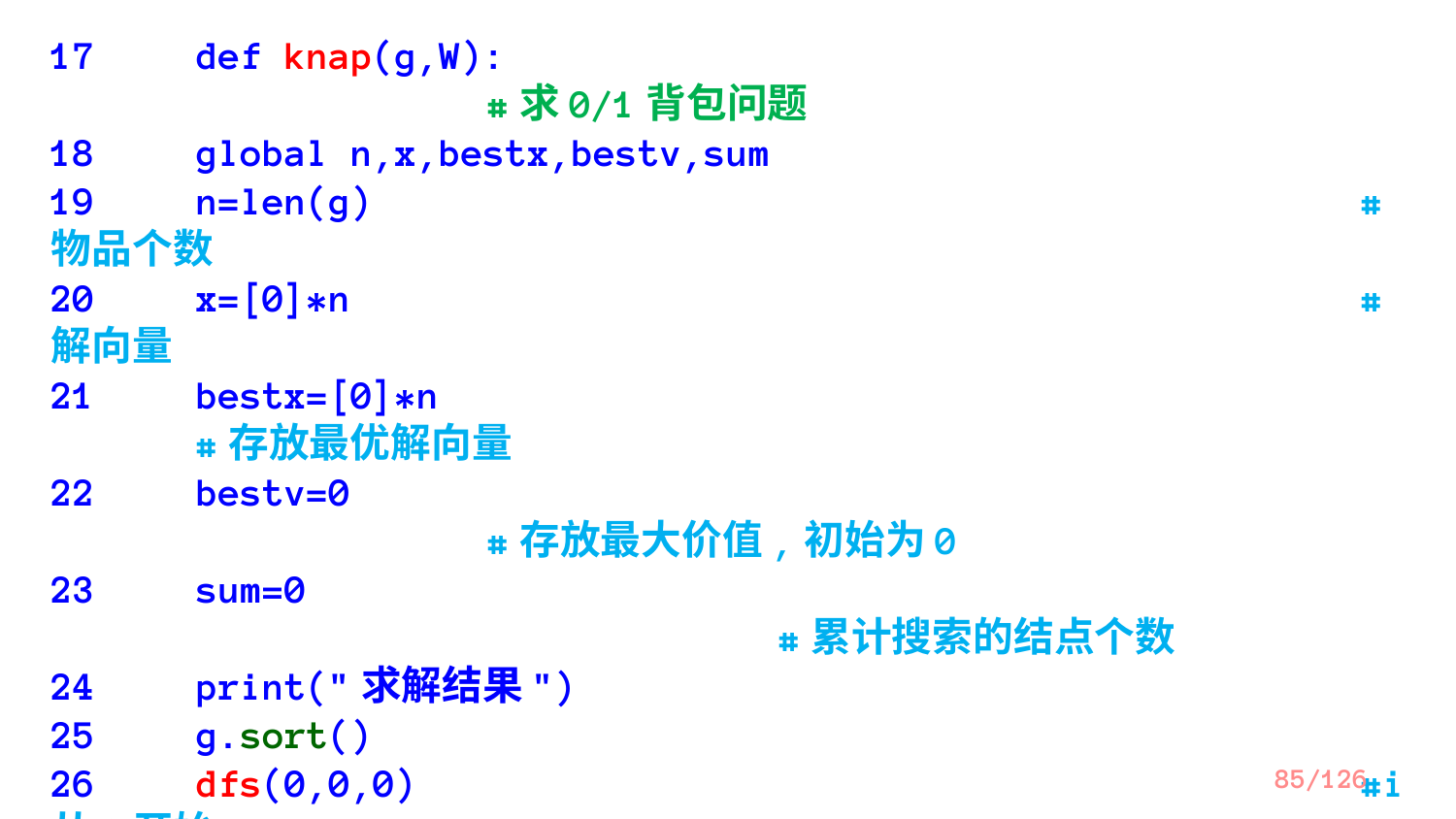

17	def knap(g,W):			    						#求0/1背包问题
18  	global n,x,bestx,bestv,sum
19  	n=len(g)                    				#物品个数
20  	x=[0]*n                     				#解向量
21  	bestx=[0]*n					      			#存放最优解向量
22  	bestv=0 						    				#存放最大价值,初始为0
23  	sum=0													#累计搜索的结点个数
24  	print("求解结果")
25  	g.sort()
26  	dfs(0,0,0)				             		#i从0开始
27  	for i in range(0,n):
28   		if bestx[i]==1:print("  选取第%d个物品"%(g[i].no))
29  	print("  总重量=%d,总价值=%d"%(W,bestv))
30  	print("sum=",sum)
85/126